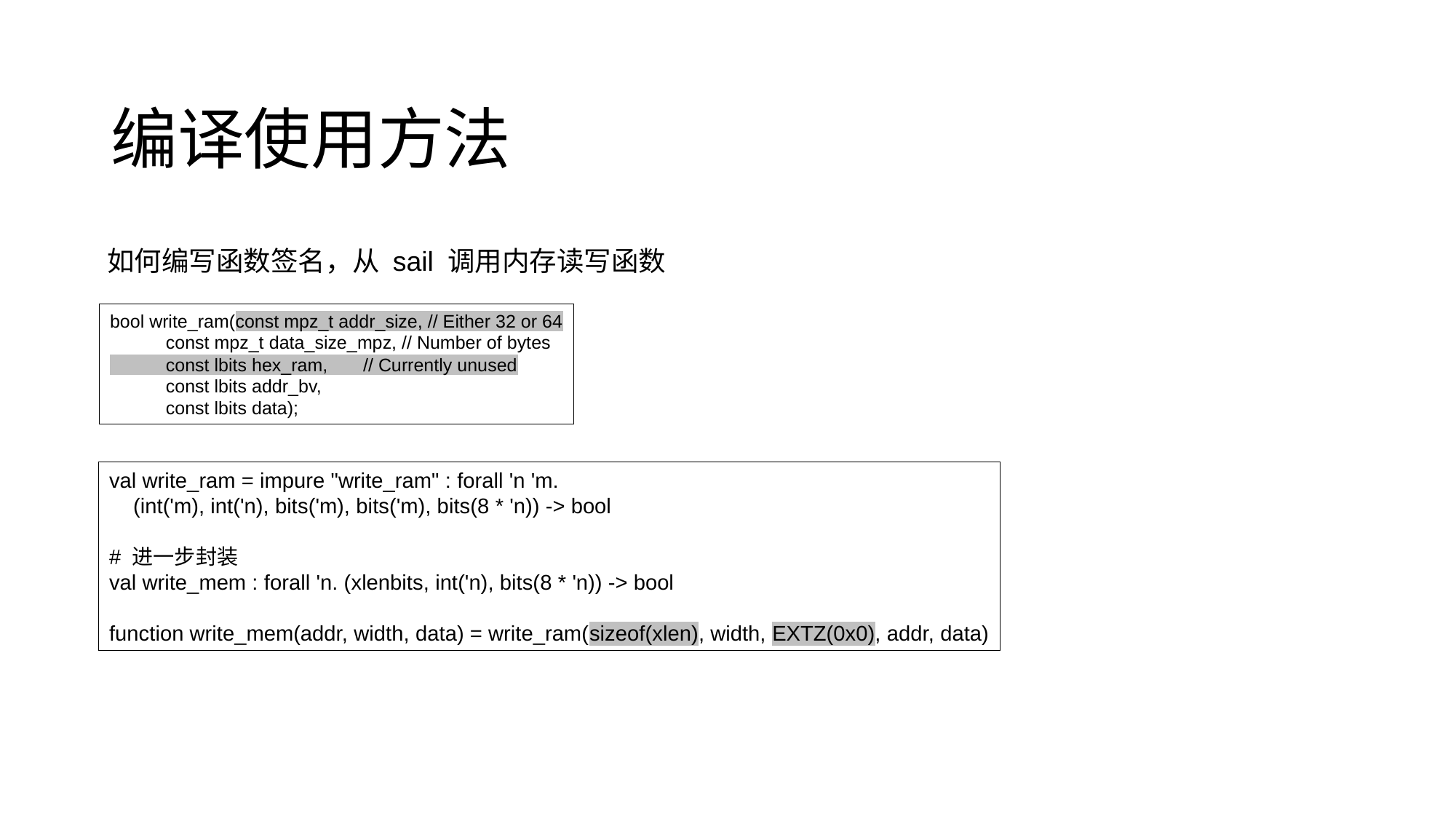

# 编译使用方法
如何编写函数签名，从 sail 调用内存读写函数
bool write_ram(const mpz_t addr_size, // Either 32 or 64
           const mpz_t data_size_mpz, // Number of bytes
           const lbits hex_ram,       // Currently unused
           const lbits addr_bv,
           const lbits data);
val write_ram = impure "write_ram" : forall 'n 'm.
    (int('m), int('n), bits('m), bits('m), bits(8 * 'n)) -> bool

# 进一步封装
val write_mem : forall 'n. (xlenbits, int('n), bits(8 * 'n)) -> bool

function write_mem(addr, width, data) = write_ram(sizeof(xlen), width, EXTZ(0x0), addr, data)